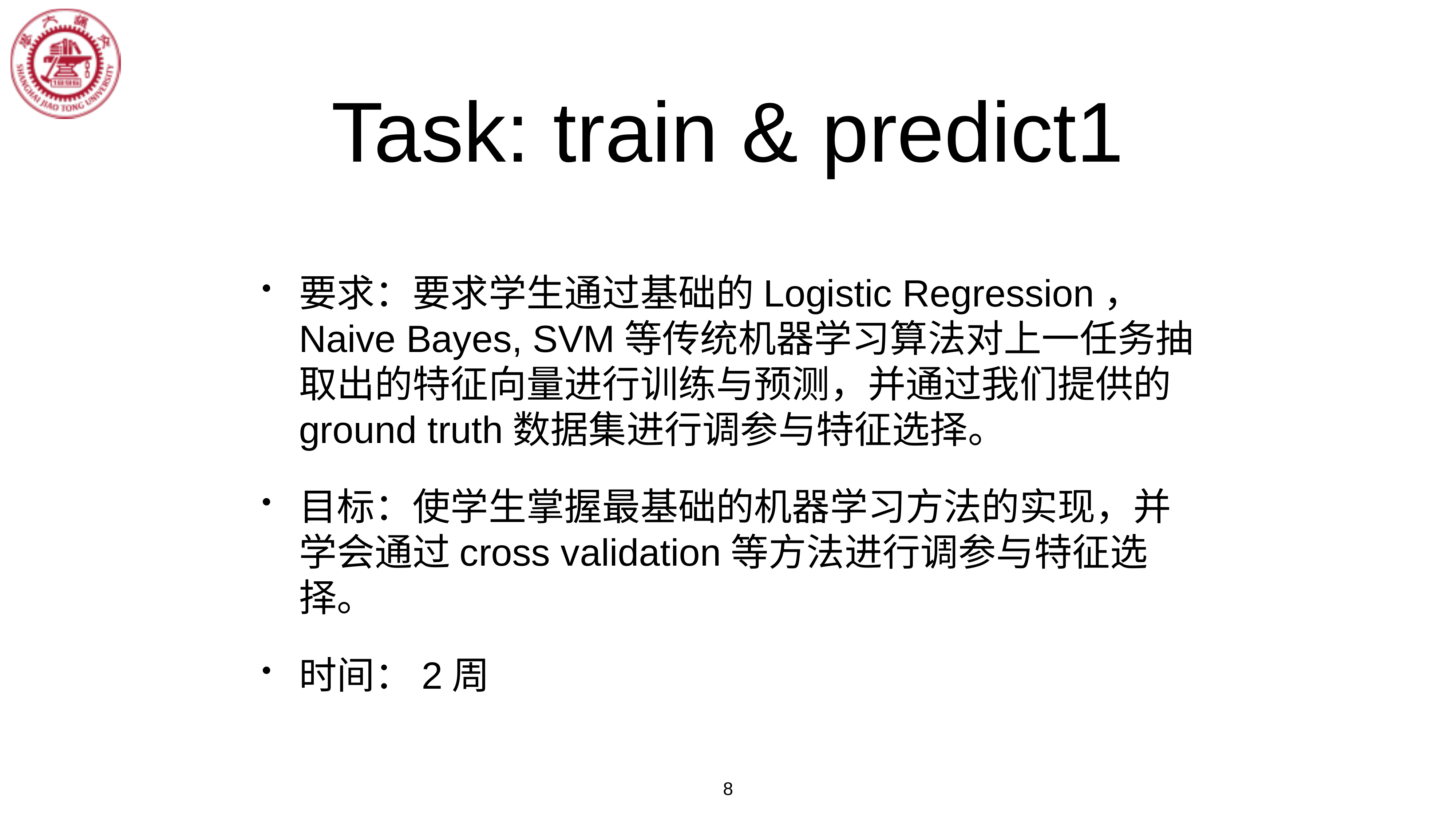

# Task: train & predict1
要求：要求学生通过基础的Logistic Regression， Naive Bayes, SVM等传统机器学习算法对上一任务抽取出的特征向量进行训练与预测，并通过我们提供的ground truth数据集进行调参与特征选择。
目标：使学生掌握最基础的机器学习方法的实现，并学会通过cross validation等方法进行调参与特征选择。
时间：2周
8